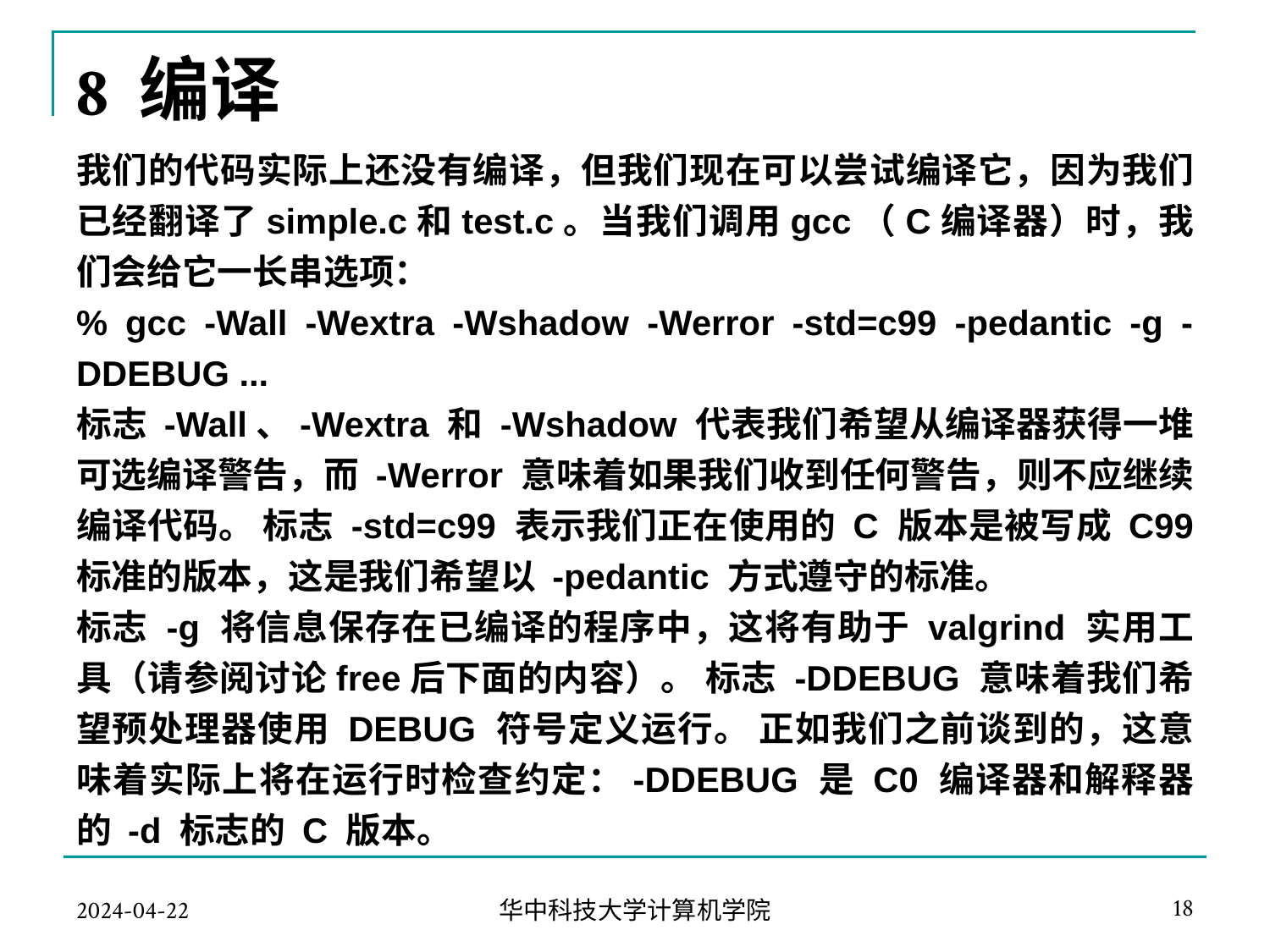

# 8 编译
我们的代码实际上还没有编译，但我们现在可以尝试编译它，因为我们已经翻译了simple.c和test.c。当我们调用gcc（C编译器）时，我们会给它一长串选项：
% gcc -Wall -Wextra -Wshadow -Werror -std=c99 -pedantic -g -DDEBUG ...
标志 -Wall、-Wextra 和 -Wshadow 代表我们希望从编译器获得一堆可选编译警告，而 -Werror 意味着如果我们收到任何警告，则不应继续编译代码。 标志 -std=c99 表示我们正在使用的 C 版本是被写成 C99 标准的版本，这是我们希望以 -pedantic 方式遵守的标准。
标志 -g 将信息保存在已编译的程序中，这将有助于 valgrind 实用工具（请参阅讨论free后下面的内容）。 标志 -DDEBUG 意味着我们希望预处理器使用 DEBUG 符号定义运行。 正如我们之前谈到的，这意味着实际上将在运行时检查约定：-DDEBUG 是 C0 编译器和解释器的 -d 标志的 C 版本。
2024-04-22
18
华中科技大学计算机学院